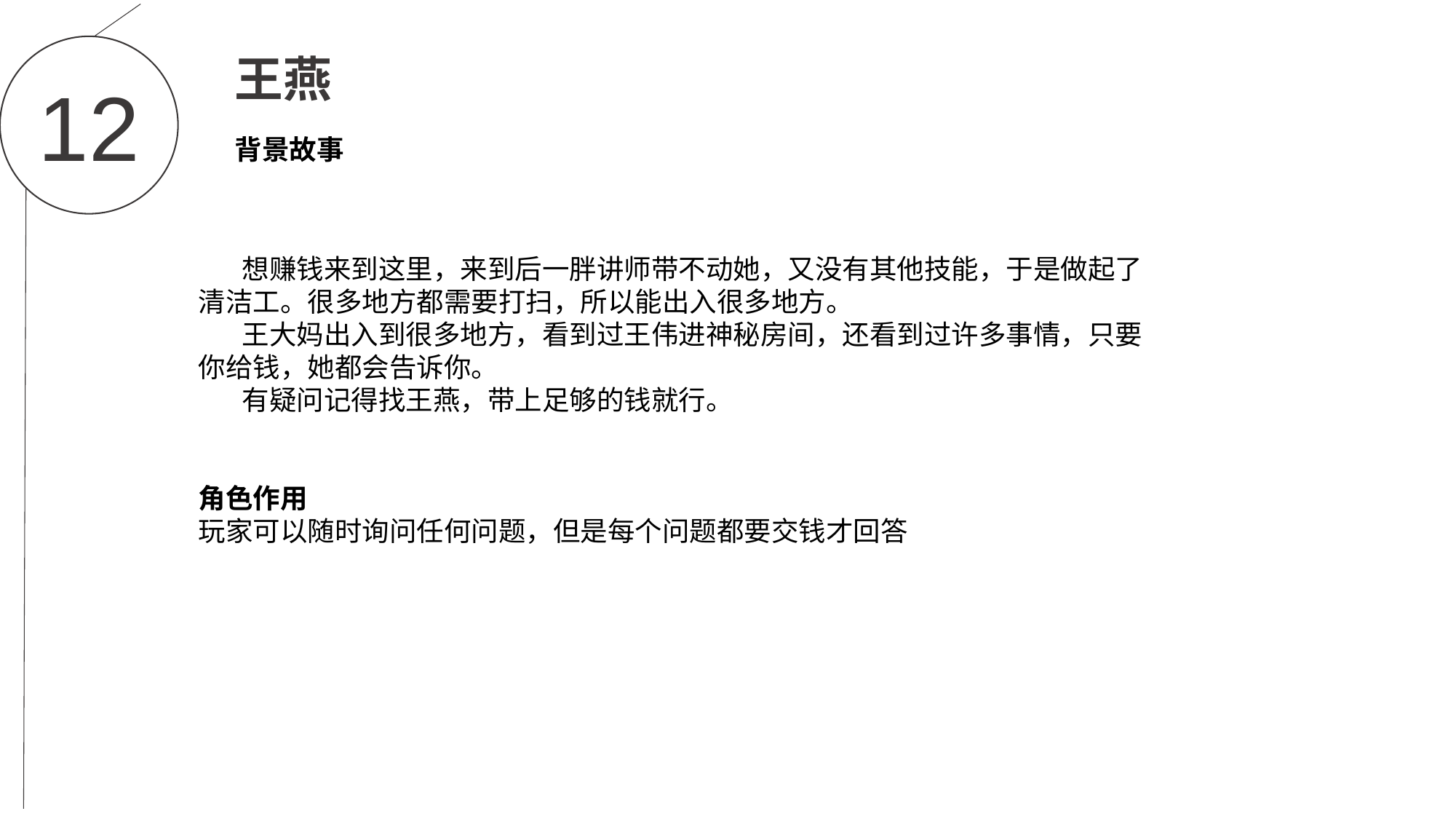

12

王燕
背景故事

      想赚钱来到这里，来到后一胖讲师带不动她，又没有其他技能，于是做起了清洁工。很多地方都需要打扫，所以能出入很多地方。
      王大妈出入到很多地方，看到过王伟进神秘房间，还看到过许多事情，只要你给钱，她都会告诉你。
      有疑问记得找王燕，带上足够的钱就行。

角色作用
玩家可以随时询问任何问题，但是每个问题都要交钱才回答